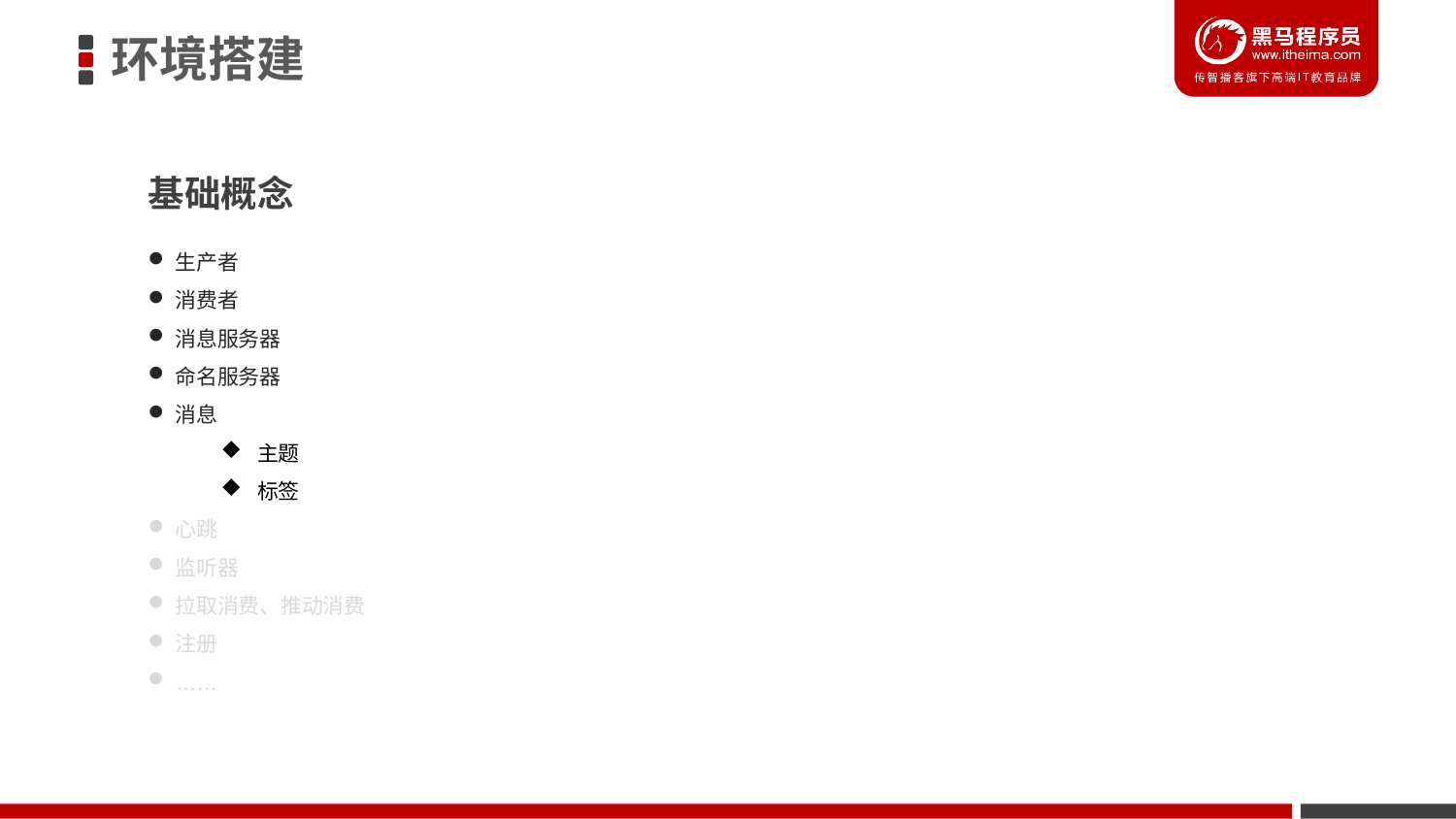

环境搭建
基础概念
生产者
消费者
消息服务器
命名服务器
消息
主题
标签
心跳
监听器
拉取消费、推动消费
注册
……